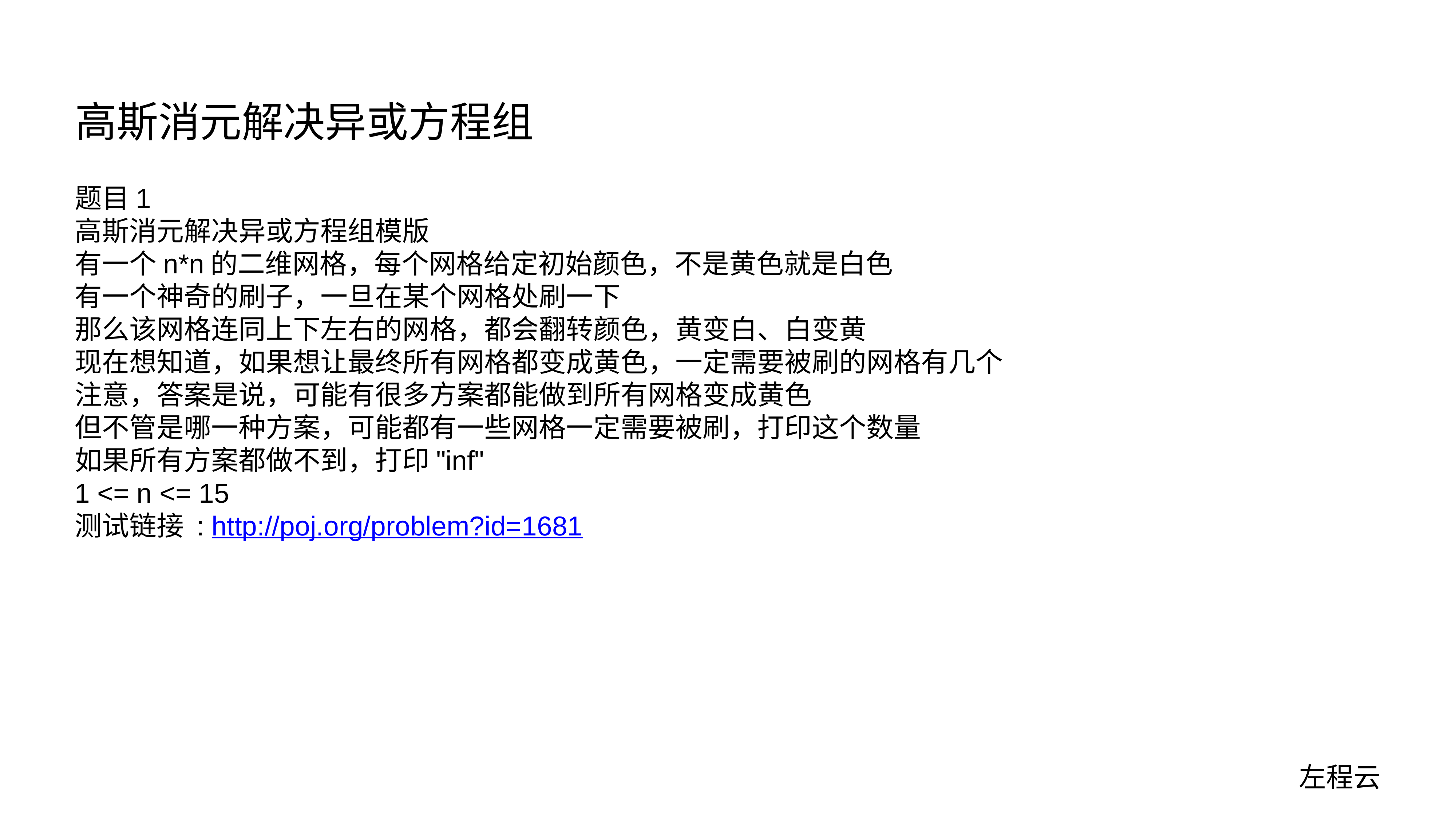

# 高斯消元解决异或方程组
题目1
高斯消元解决异或方程组模版
有一个n*n的二维网格，每个网格给定初始颜色，不是黄色就是白色
有一个神奇的刷子，一旦在某个网格处刷一下
那么该网格连同上下左右的网格，都会翻转颜色，黄变白、白变黄
现在想知道，如果想让最终所有网格都变成黄色，一定需要被刷的网格有几个
注意，答案是说，可能有很多方案都能做到所有网格变成黄色
但不管是哪一种方案，可能都有一些网格一定需要被刷，打印这个数量
如果所有方案都做不到，打印"inf"
1 <= n <= 15
测试链接 : http://poj.org/problem?id=1681

左程云